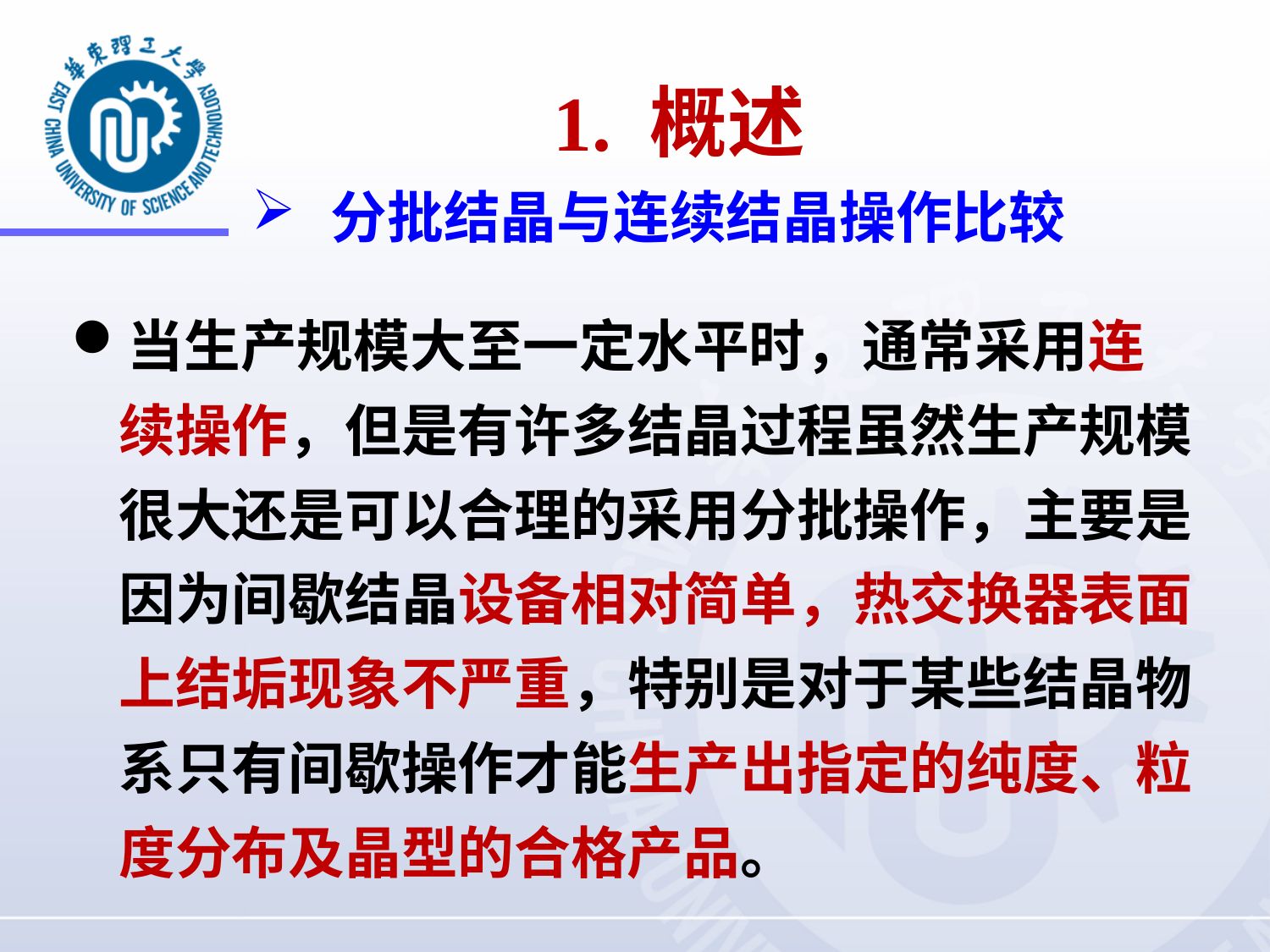

1. 概述
分批结晶与连续结晶操作比较
当生产规模大至一定水平时，通常采用连续操作，但是有许多结晶过程虽然生产规模很大还是可以合理的采用分批操作，主要是因为间歇结晶设备相对简单，热交换器表面上结垢现象不严重，特别是对于某些结晶物系只有间歇操作才能生产出指定的纯度、粒度分布及晶型的合格产品。